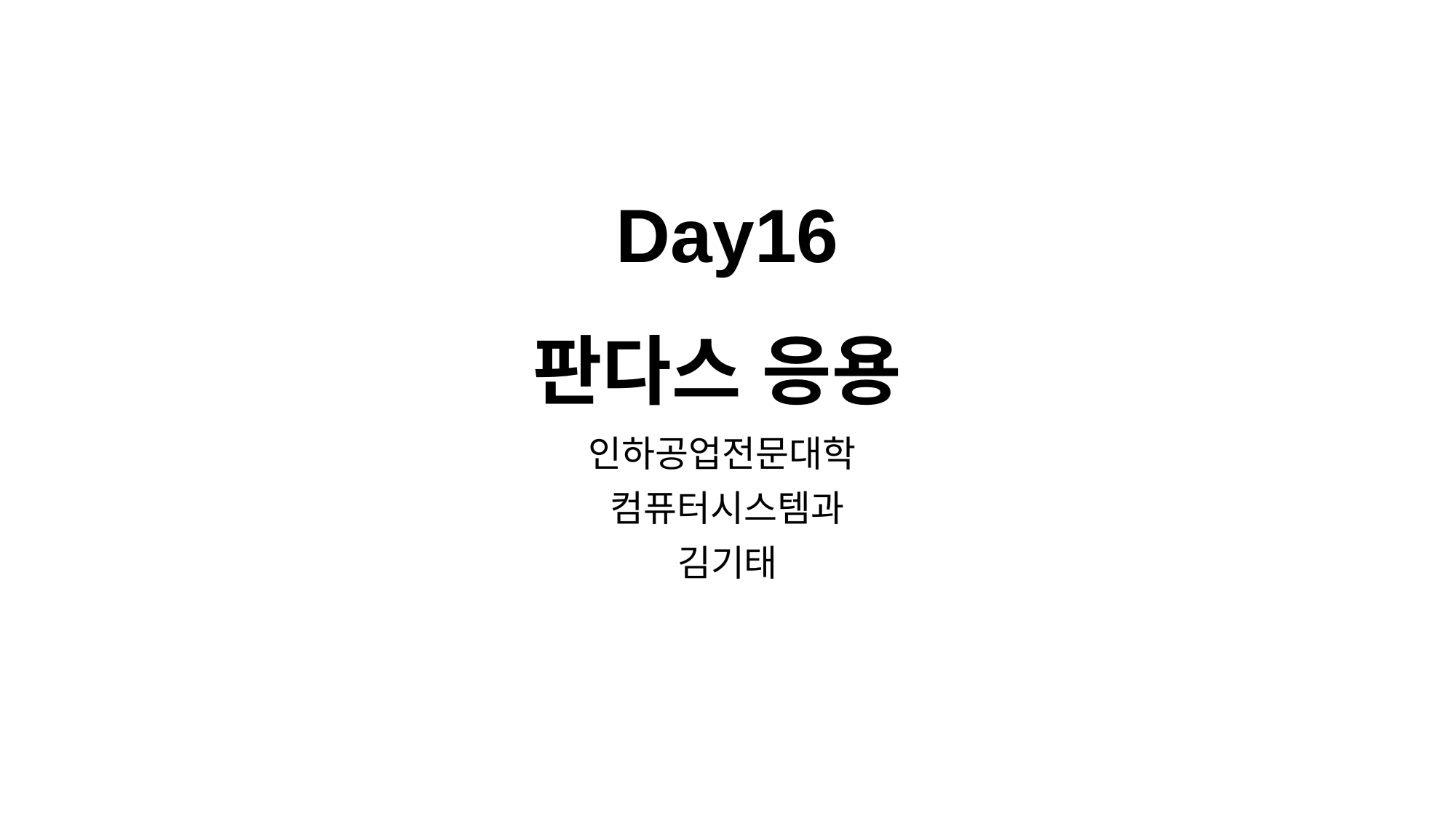

# Day16 판다스 응용
인하공업전문대학
컴퓨터시스템과
김기태